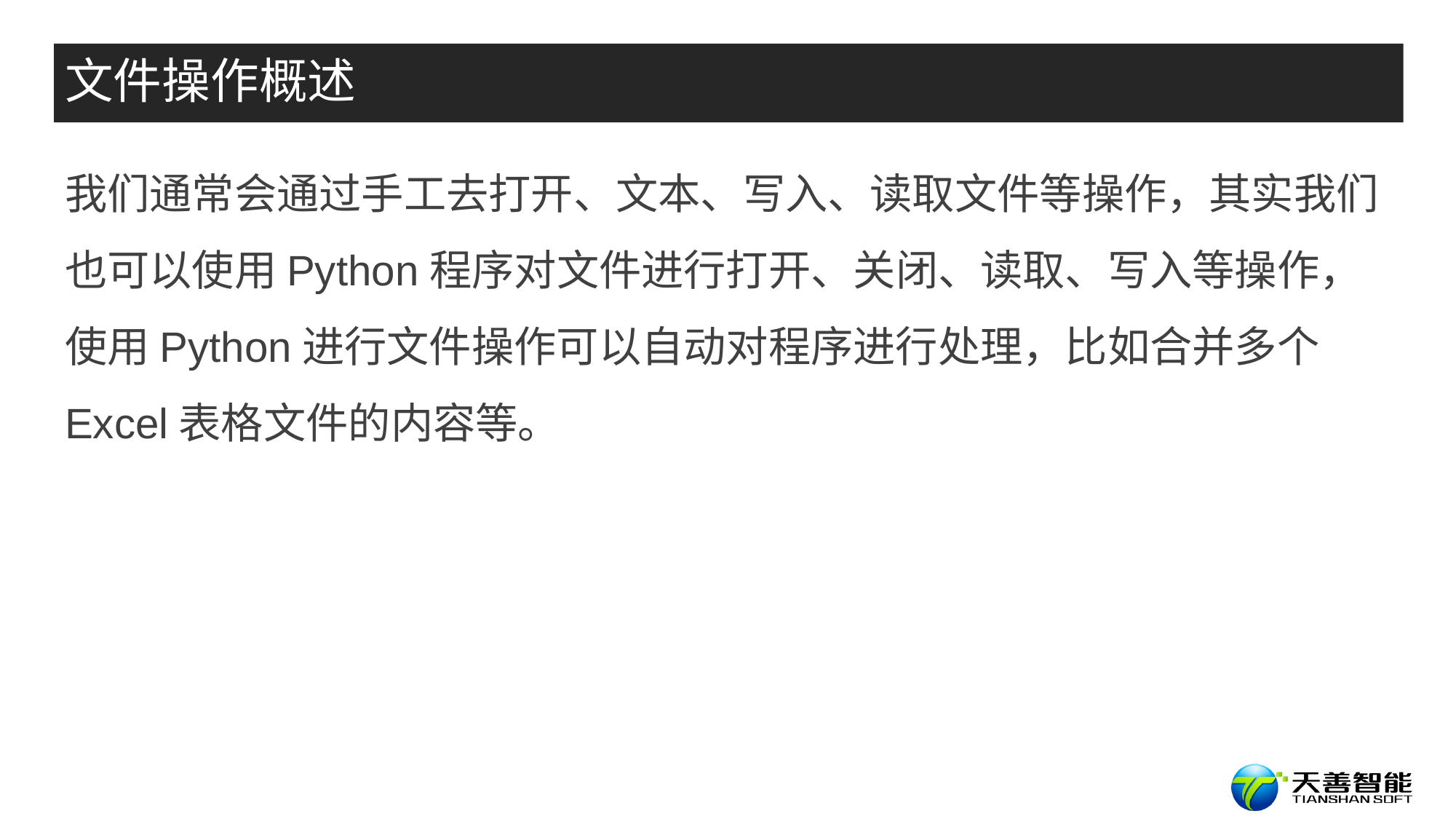

# 文件操作概述
我们通常会通过手工去打开、文本、写入、读取文件等操作，其实我们也可以使用Python程序对文件进行打开、关闭、读取、写入等操作，使用Python进行文件操作可以自动对程序进行处理，比如合并多个Excel表格文件的内容等。